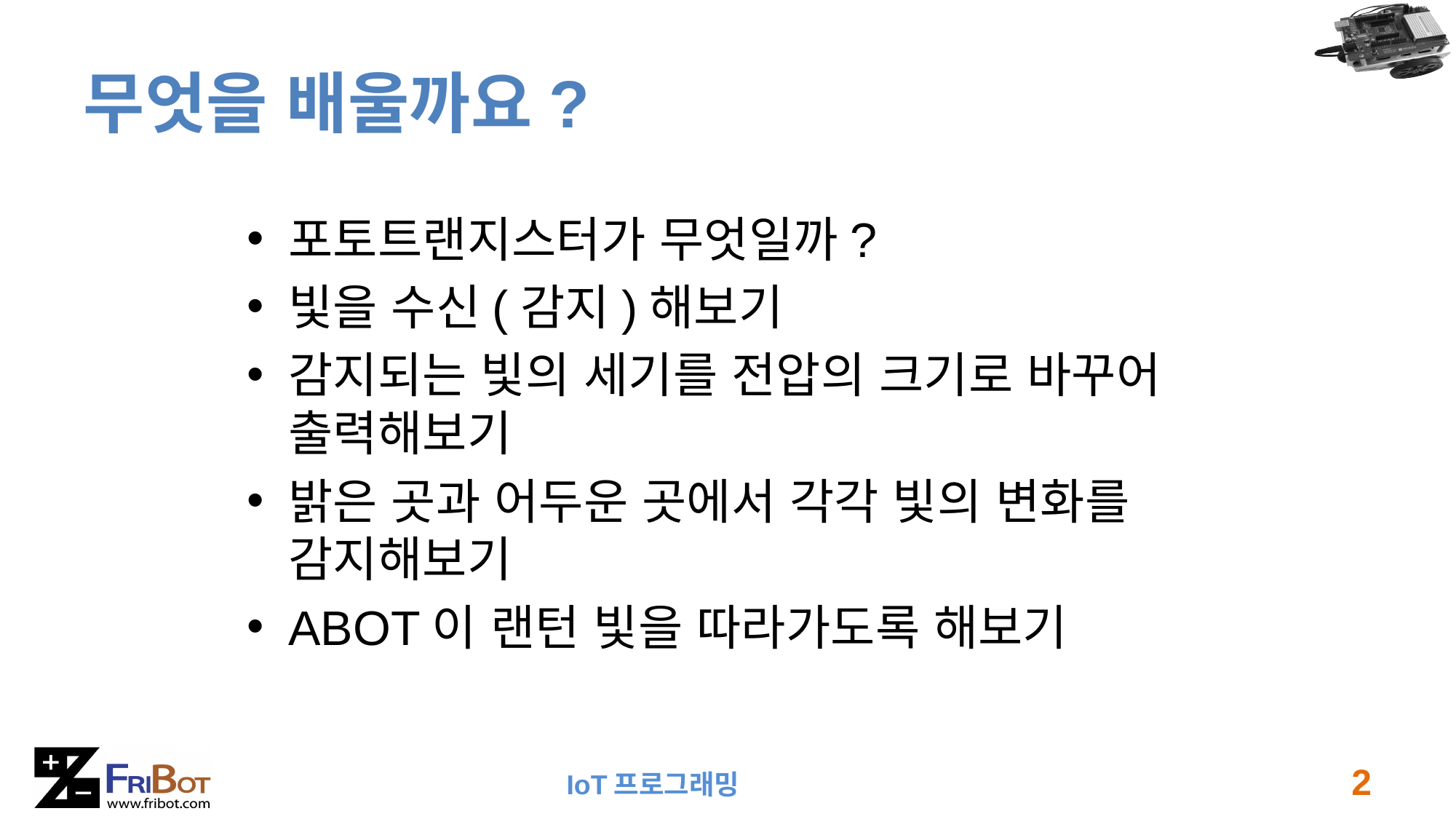

# 무엇을 배울까요?
포토트랜지스터가 무엇일까?
빛을 수신(감지)해보기
감지되는 빛의 세기를 전압의 크기로 바꾸어 출력해보기
밝은 곳과 어두운 곳에서 각각 빛의 변화를 감지해보기
ABOT이 랜턴 빛을 따라가도록 해보기

2